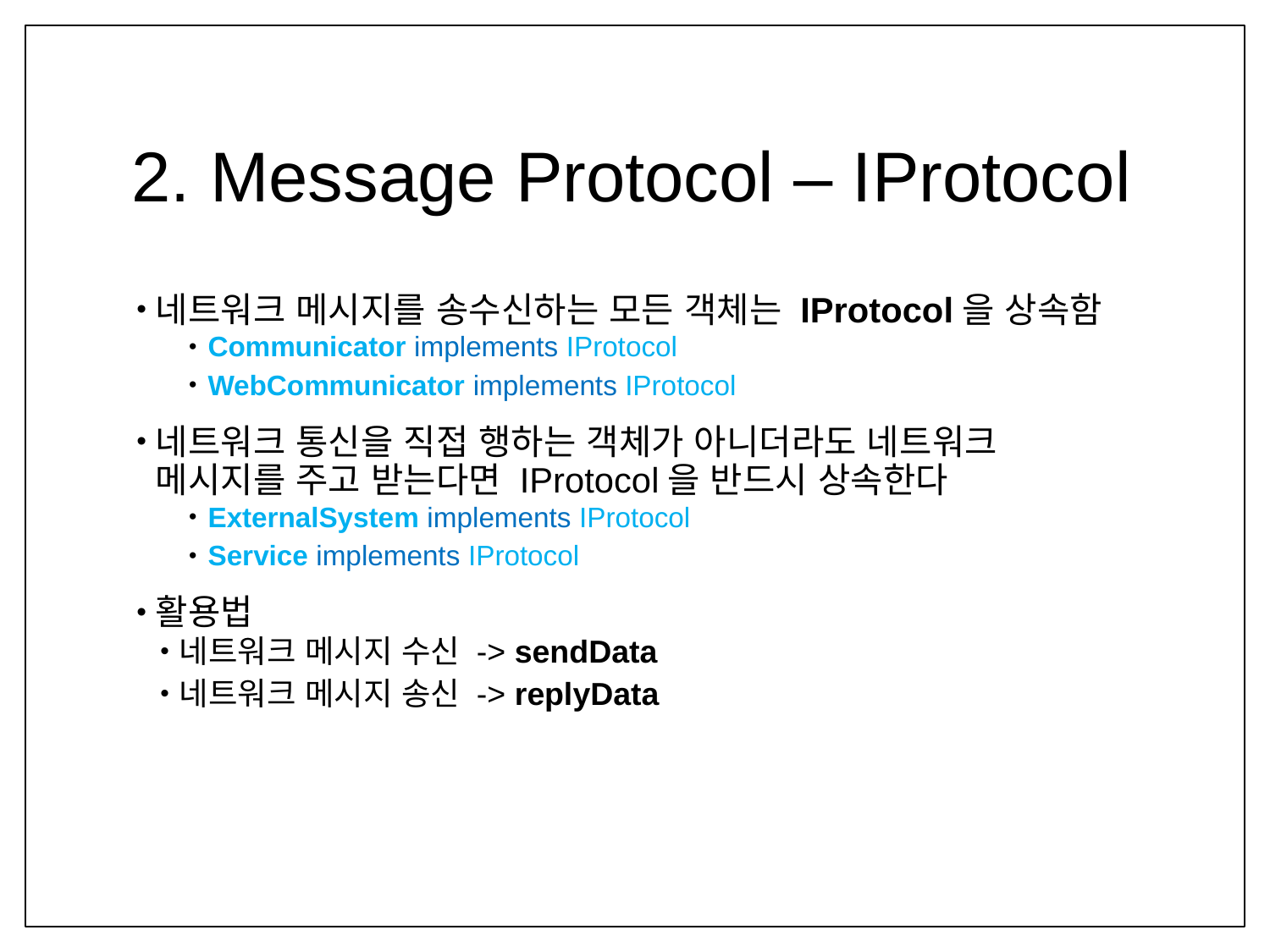

# 2. Message Protocol – IProtocol
네트워크 메시지를 송수신하는 모든 객체는 IProtocol을 상속함
Communicator implements IProtocol
WebCommunicator implements IProtocol
네트워크 통신을 직접 행하는 객체가 아니더라도 네트워크 메시지를 주고 받는다면 IProtocol을 반드시 상속한다
ExternalSystem implements IProtocol
Service implements IProtocol
활용법
네트워크 메시지 수신 -> sendData
네트워크 메시지 송신 -> replyData